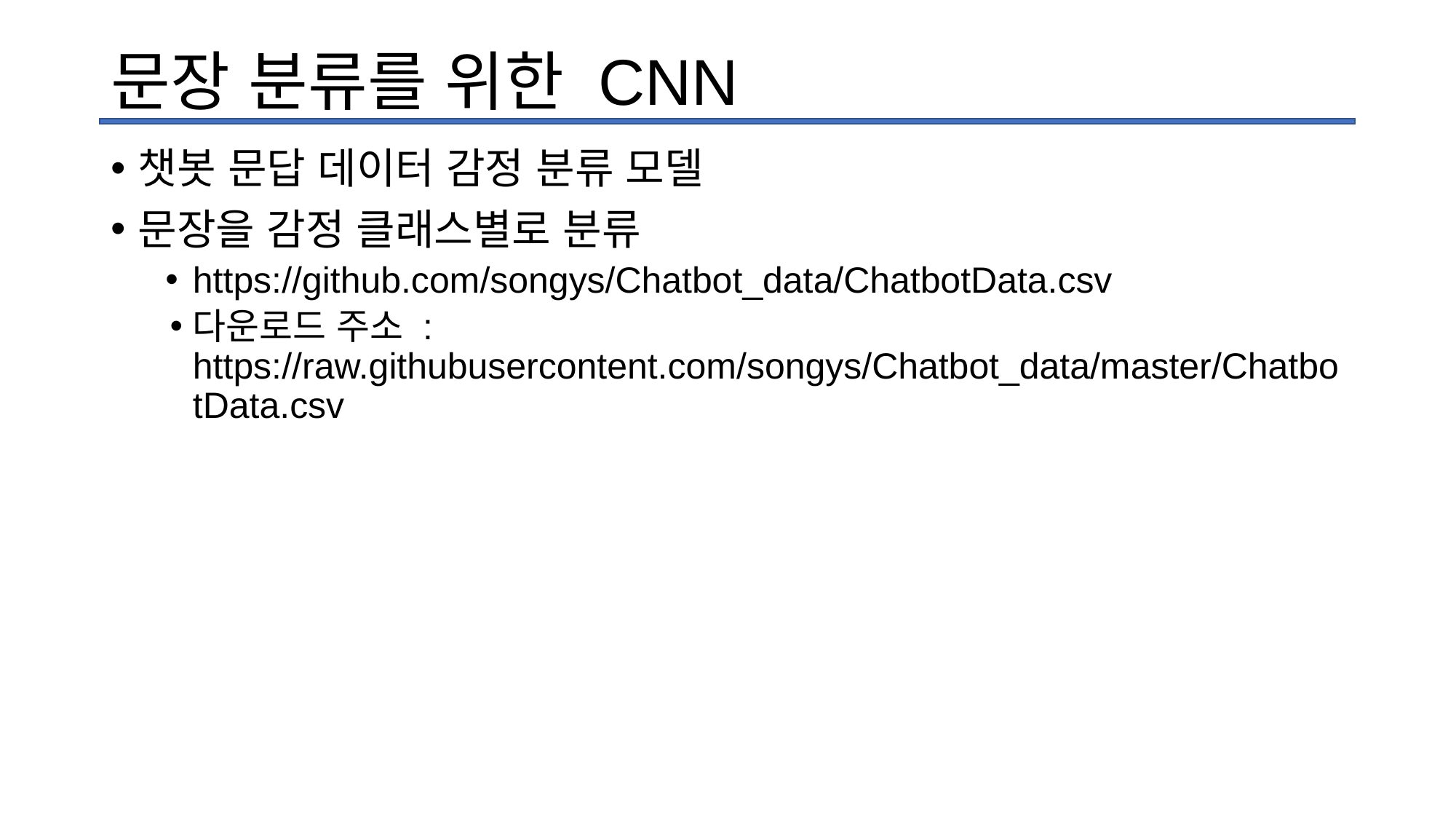

# 문장 분류를 위한 CNN
챗봇 문답 데이터 감정 분류 모델
문장을 감정 클래스별로 분류
https://github.com/songys/Chatbot_data/ChatbotData.csv
다운로드 주소 : https://raw.githubusercontent.com/songys/Chatbot_data/master/ChatbotData.csv